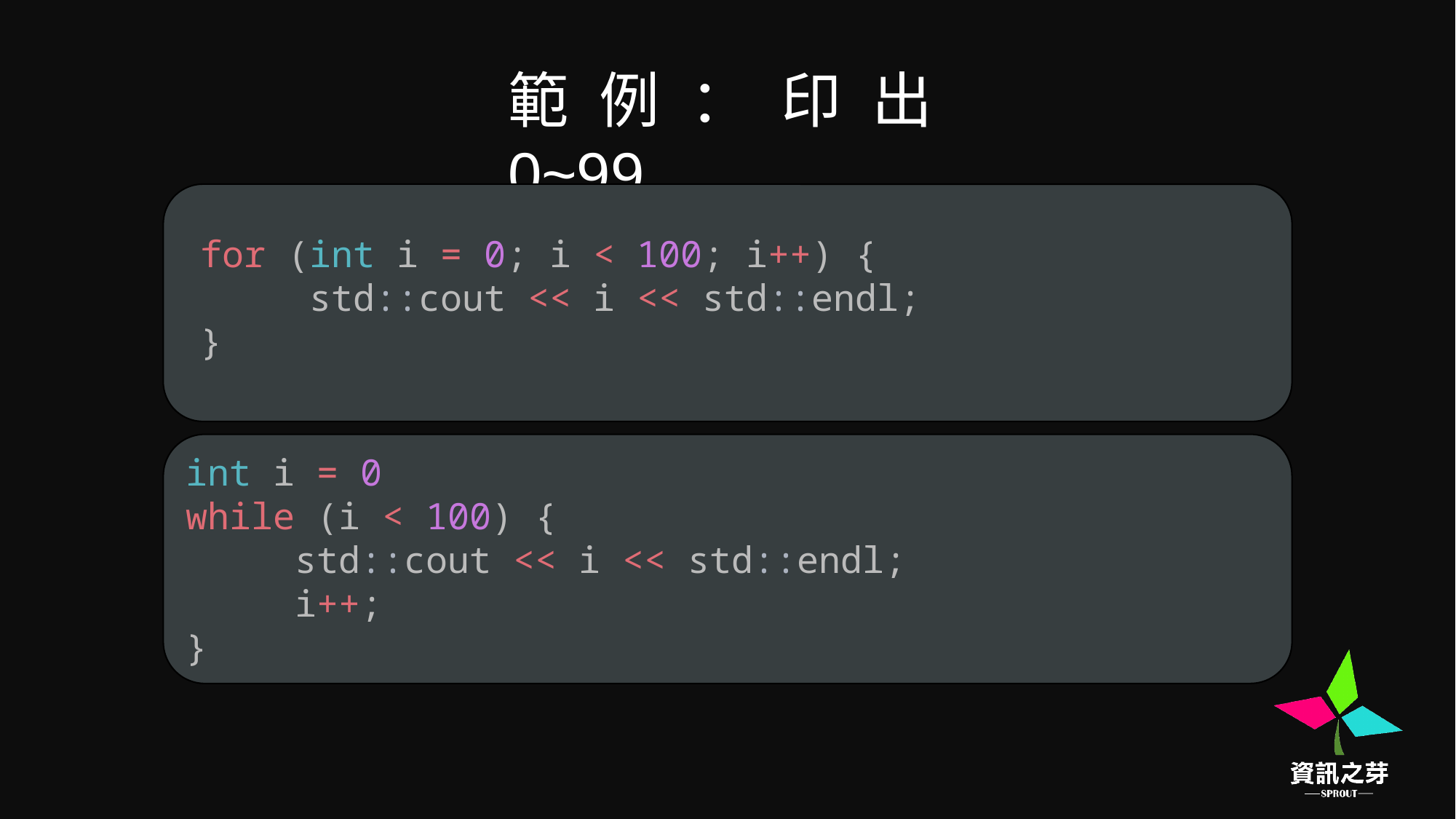

範例：印出0~99

for (int i = 0; i < 100; i++) {
	std::cout << i << std::endl;
}
int i = 0
while (i < 100) {
	std::cout << i << std::endl;
	i++;
}